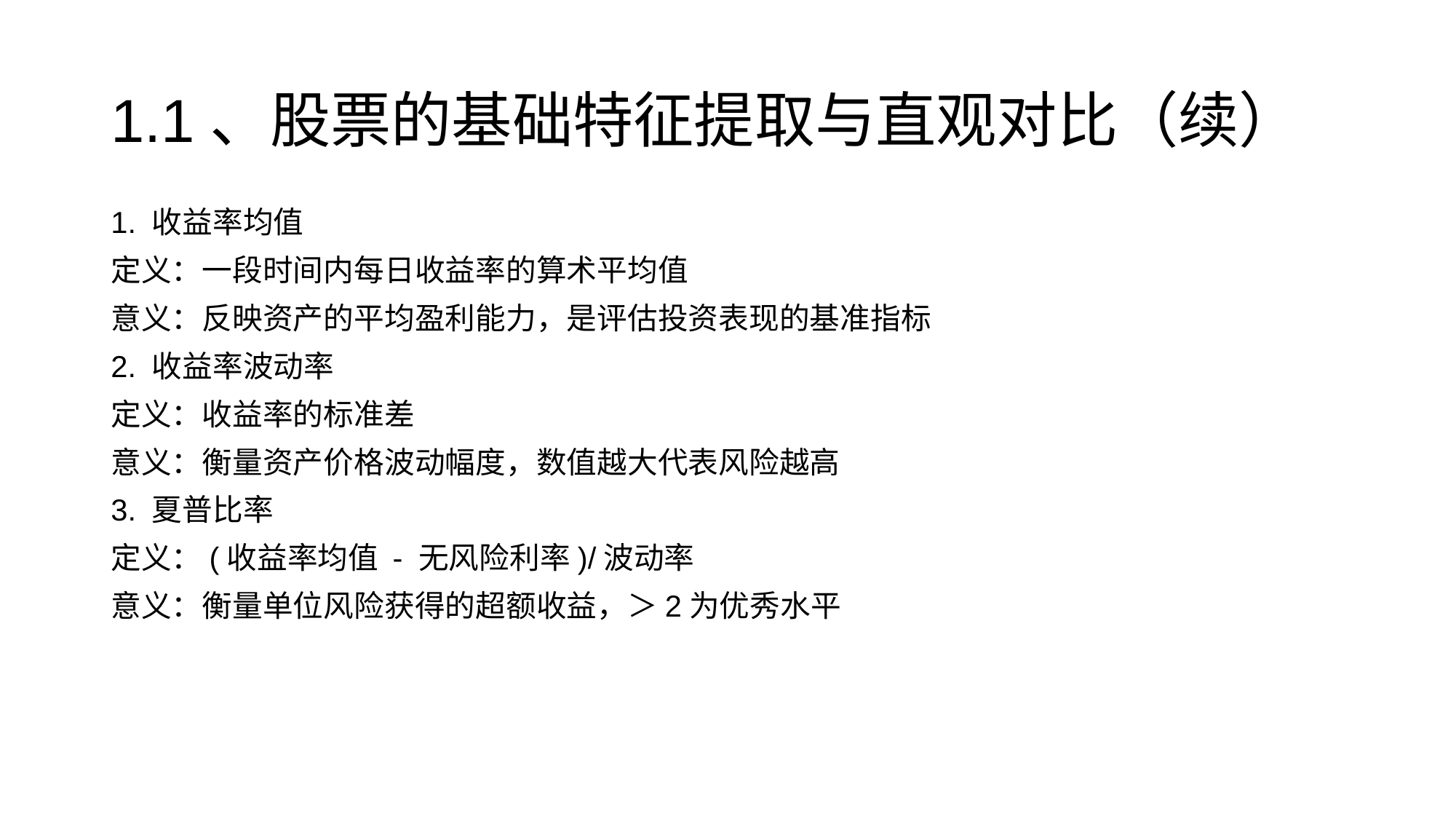

# 1.1、股票的基础特征提取与直观对比（续）
1. 收益率均值‌
定义：一段时间内每日收益率的算术平均值
意义：反映资产的平均盈利能力，是评估投资表现的基准指标
2. 收益率波动率‌
定义：收益率的标准差
意义：衡量资产价格波动幅度，数值越大代表风险越高
3. 夏普比率‌
定义：(收益率均值 - 无风险利率)/波动率
意义：衡量单位风险获得的超额收益，＞2为优秀水平